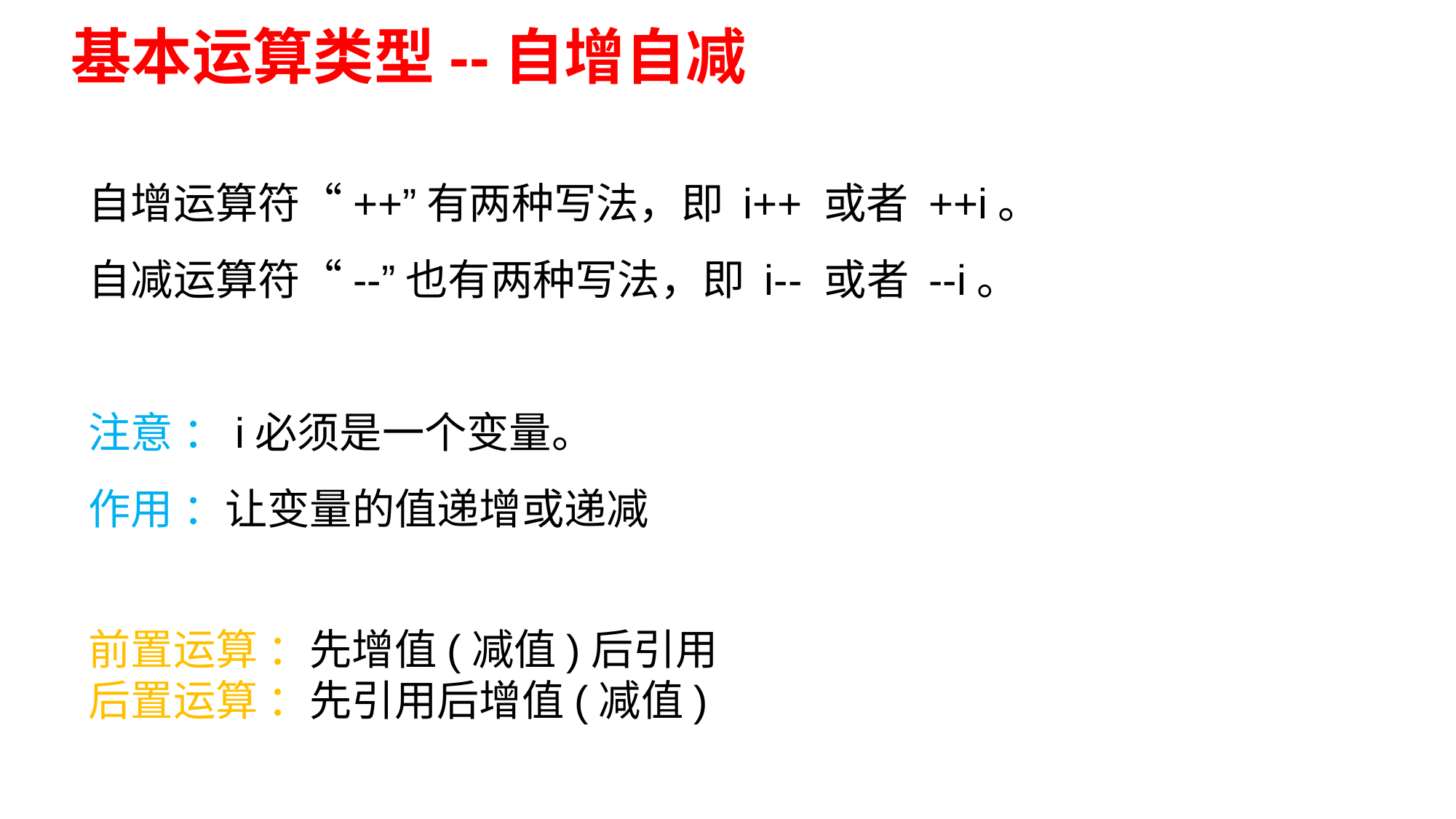

基本运算类型--自增自减
自增运算符“++”有两种写法，即 i++ 或者 ++i。
自减运算符“--”也有两种写法，即 i-- 或者 --i。

注意 ：i必须是一个变量。
作用 ：让变量的值递增或递减
前置运算 ：先增值(减值)后引用
后置运算 ：先引用后增值(减值)